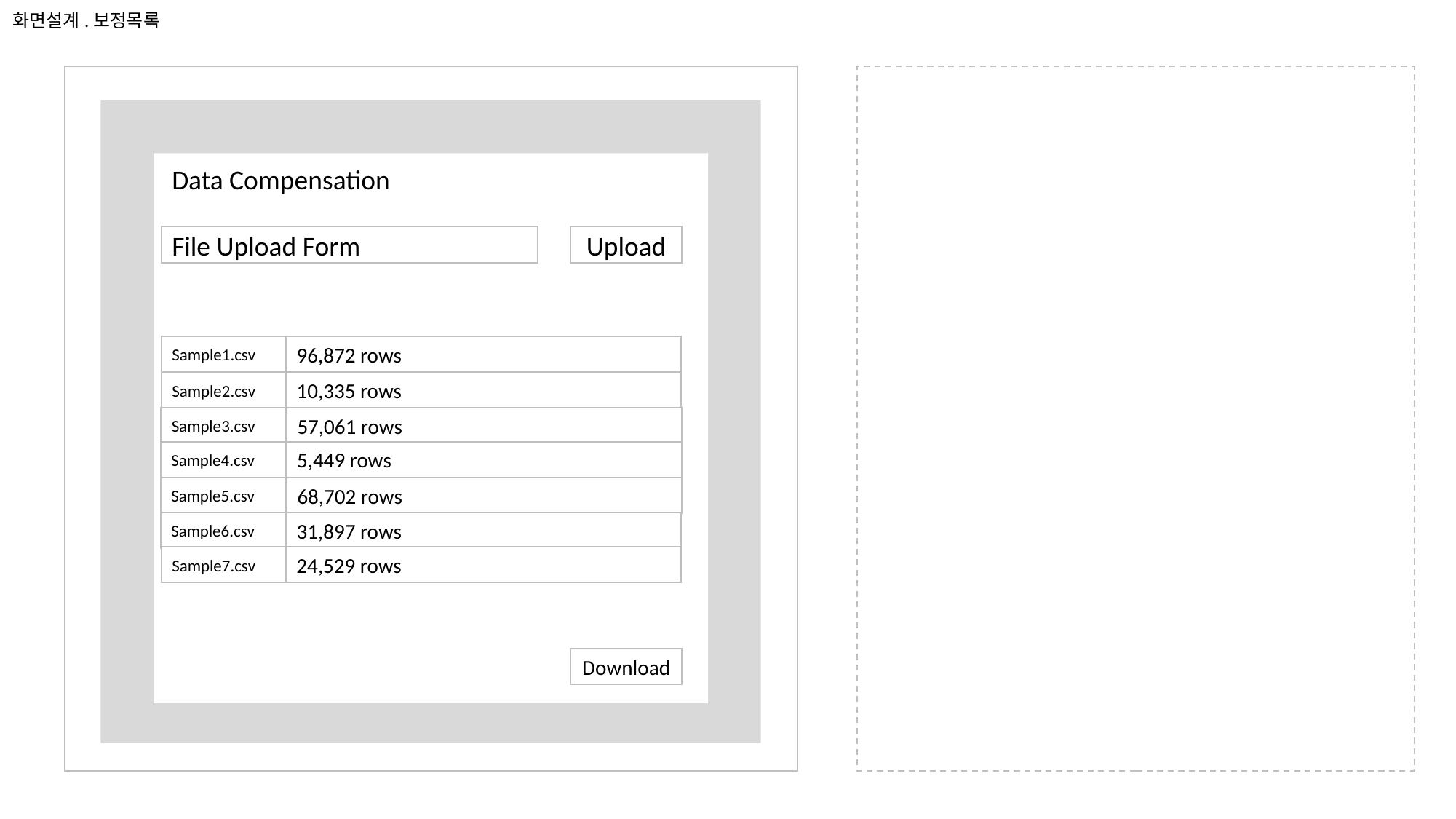

화면설계.보정목록

Data Compensation
File Upload Form
Upload
Sample1.csv
96,872 rows
Sample2.csv
10,335 rows
Sample3.csv
57,061 rows
Sample4.csv
5,449 rows
Sample5.csv
68,702 rows
Sample6.csv
31,897 rows
Sample7.csv
24,529 rows
Download